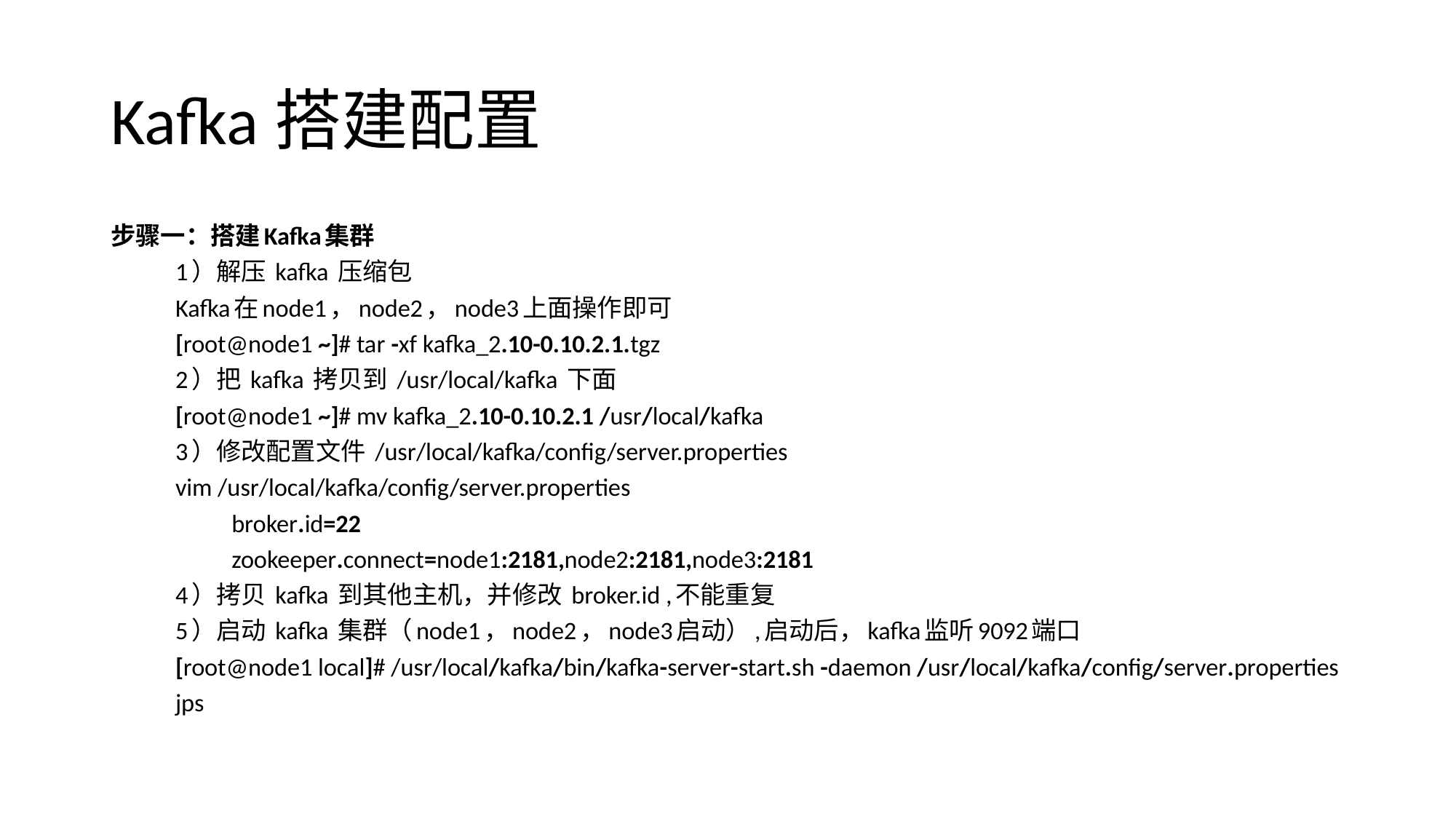

# Kafka搭建配置
步骤一：搭建Kafka集群
	1）解压 kafka 压缩包
		Kafka在node1，node2，node3上面操作即可
		[root@node1 ~]# tar -xf kafka_2.10-0.10.2.1.tgz
	2）把 kafka 拷贝到 /usr/local/kafka 下面
		[root@node1 ~]# mv kafka_2.10-0.10.2.1 /usr/local/kafka
	3）修改配置文件 /usr/local/kafka/config/server.properties
		vim /usr/local/kafka/config/server.properties
		          broker.id=22
		          zookeeper.connect=node1:2181,node2:2181,node3:2181
	4）拷贝 kafka 到其他主机，并修改 broker.id ,不能重复
	5）启动 kafka 集群（node1，node2，node3启动）,启动后，kafka监听9092端口
		[root@node1 local]# /usr/local/kafka/bin/kafka-server-start.sh -daemon /usr/local/kafka/config/server.properties
		jps